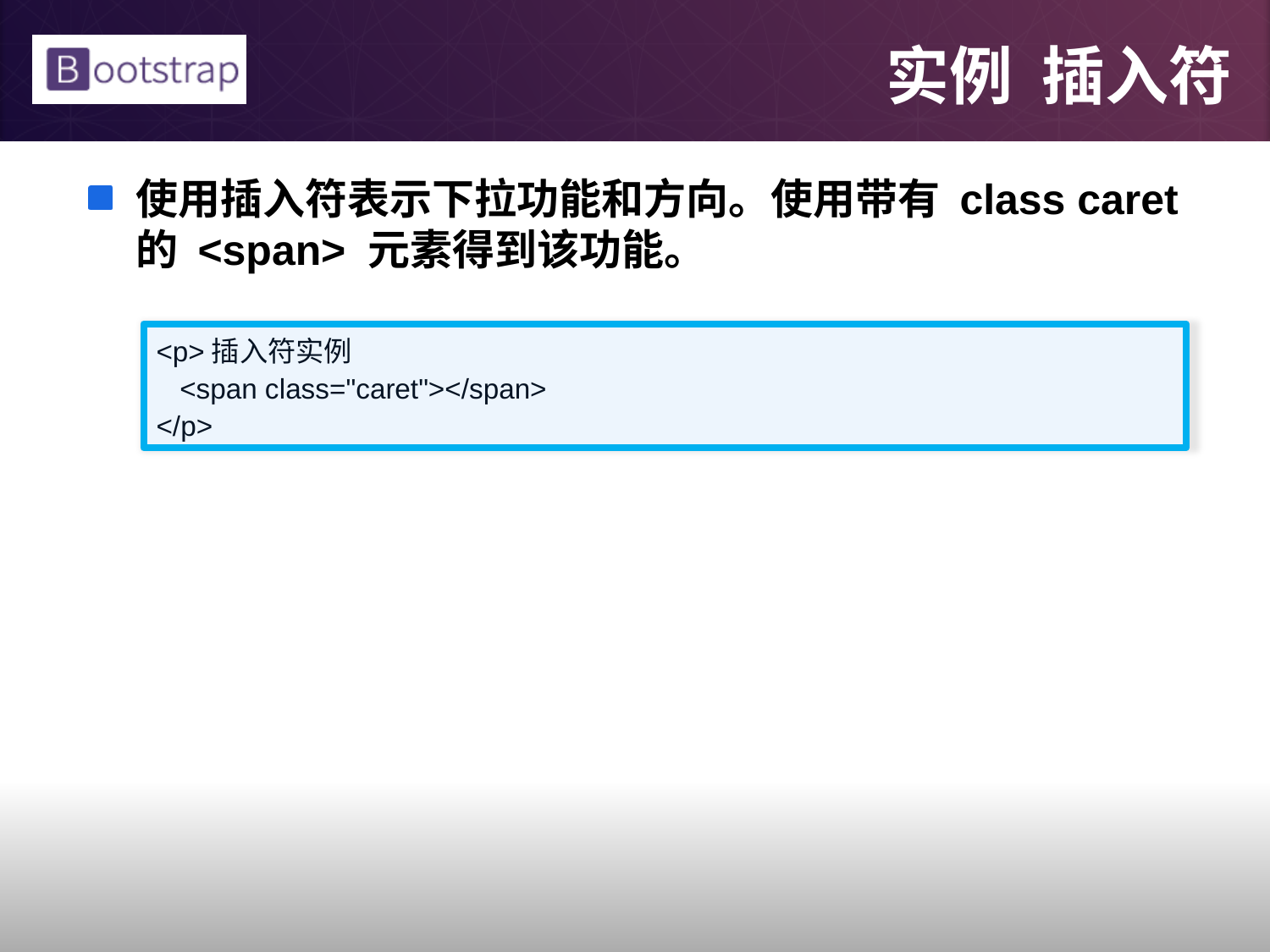

# 实例  插入符
使用插入符表示下拉功能和方向。使用带有 class caret 的 <span> 元素得到该功能。
<p>插入符实例
   <span class="caret"></span>
</p>